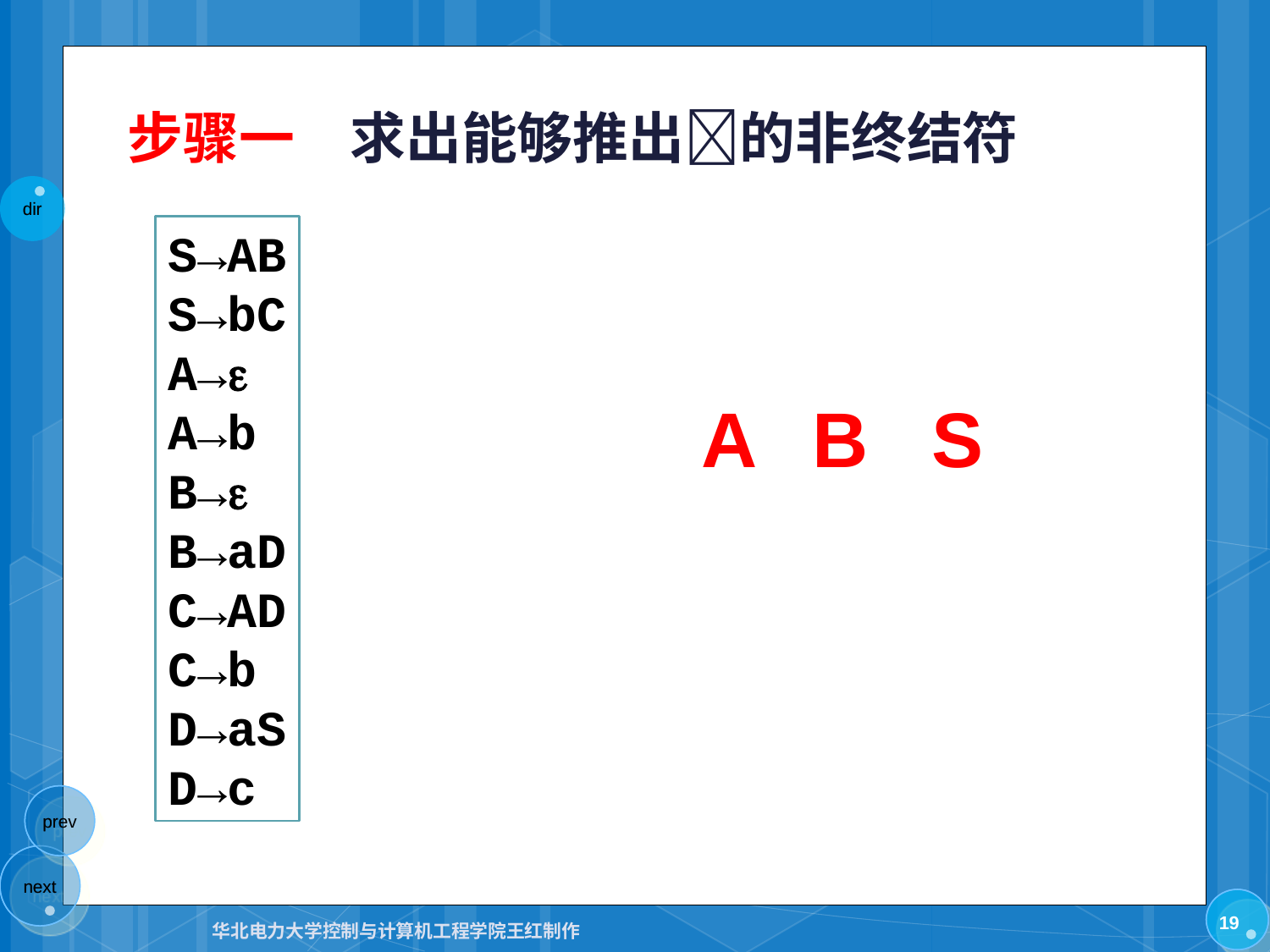

# 步骤一　求出能够推出ε的非终结符
S→AB
S→bC
A→ε
A→b
B→ε
B→aD
C→AD
C→b
D→aS
D→c
A
B
S
19
华北电力大学控制与计算机工程学院王红制作